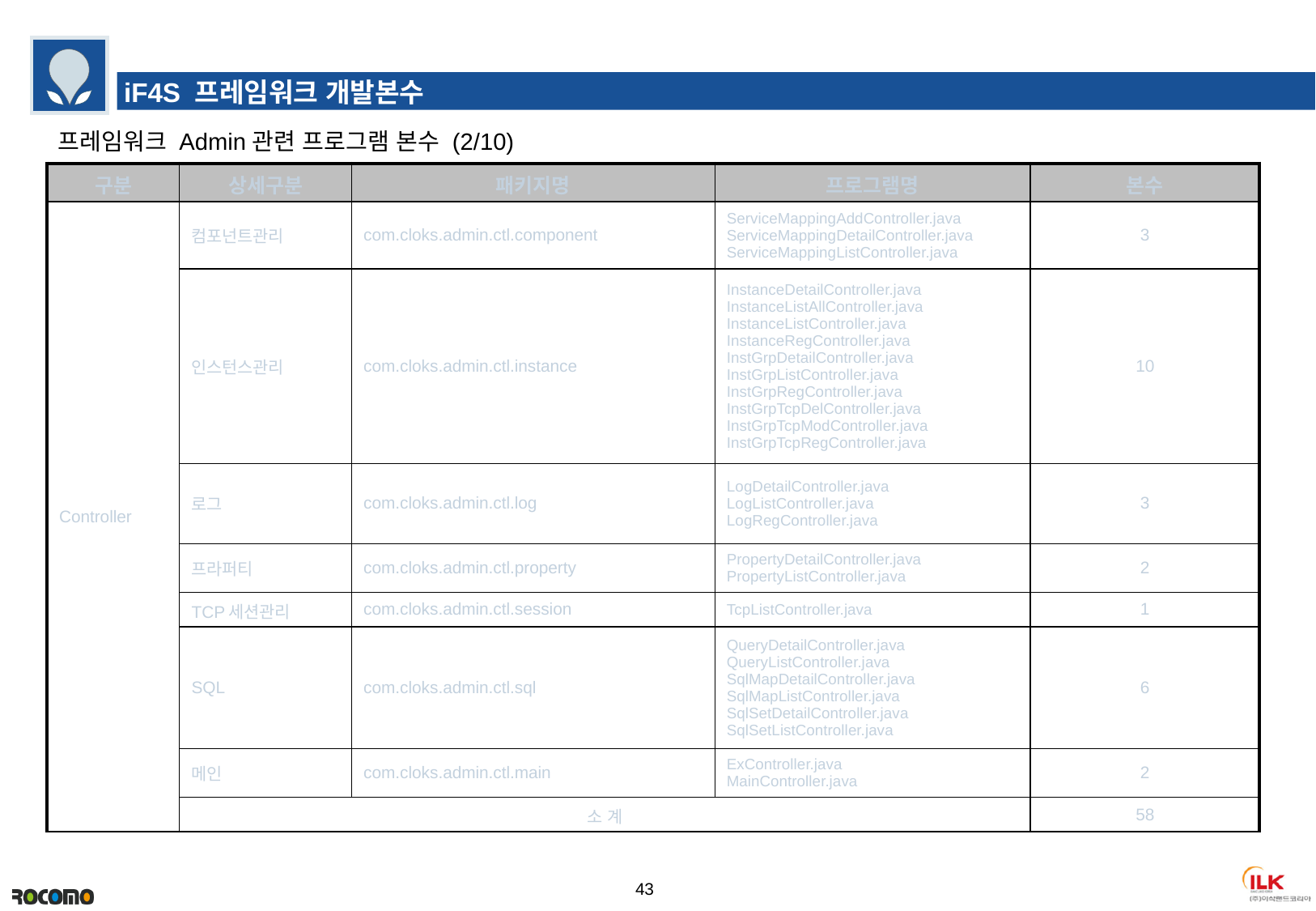

iF4S 프레임워크 개발본수
프레임워크 Admin관련 프로그램 본수 (2/10)
| 구분 | 상세구분 | 패키지명 | 프로그램명 | 본수 |
| --- | --- | --- | --- | --- |
| Controller | 컴포넌트관리 | com.cloks.admin.ctl.component | ServiceMappingAddController.java ServiceMappingDetailController.java ServiceMappingListController.java | 3 |
|  | 인스턴스관리 | com.cloks.admin.ctl.instance | InstanceDetailController.java InstanceListAllController.java InstanceListController.java InstanceRegController.java InstGrpDetailController.java InstGrpListController.java InstGrpRegController.java InstGrpTcpDelController.java InstGrpTcpModController.java InstGrpTcpRegController.java | 10 |
|  | 로그 | com.cloks.admin.ctl.log | LogDetailController.java LogListController.java LogRegController.java | 3 |
|  | 프라퍼티 | com.cloks.admin.ctl.property | PropertyDetailController.java PropertyListController.java | 2 |
|  | TCP세션관리 | com.cloks.admin.ctl.session | TcpListController.java | 1 |
|  | SQL | com.cloks.admin.ctl.sql | QueryDetailController.java QueryListController.java SqlMapDetailController.java SqlMapListController.java SqlSetDetailController.java SqlSetListController.java | 6 |
|  | 메인 | com.cloks.admin.ctl.main | ExController.java MainController.java | 2 |
|  | 소 계 |  |  | 58 |